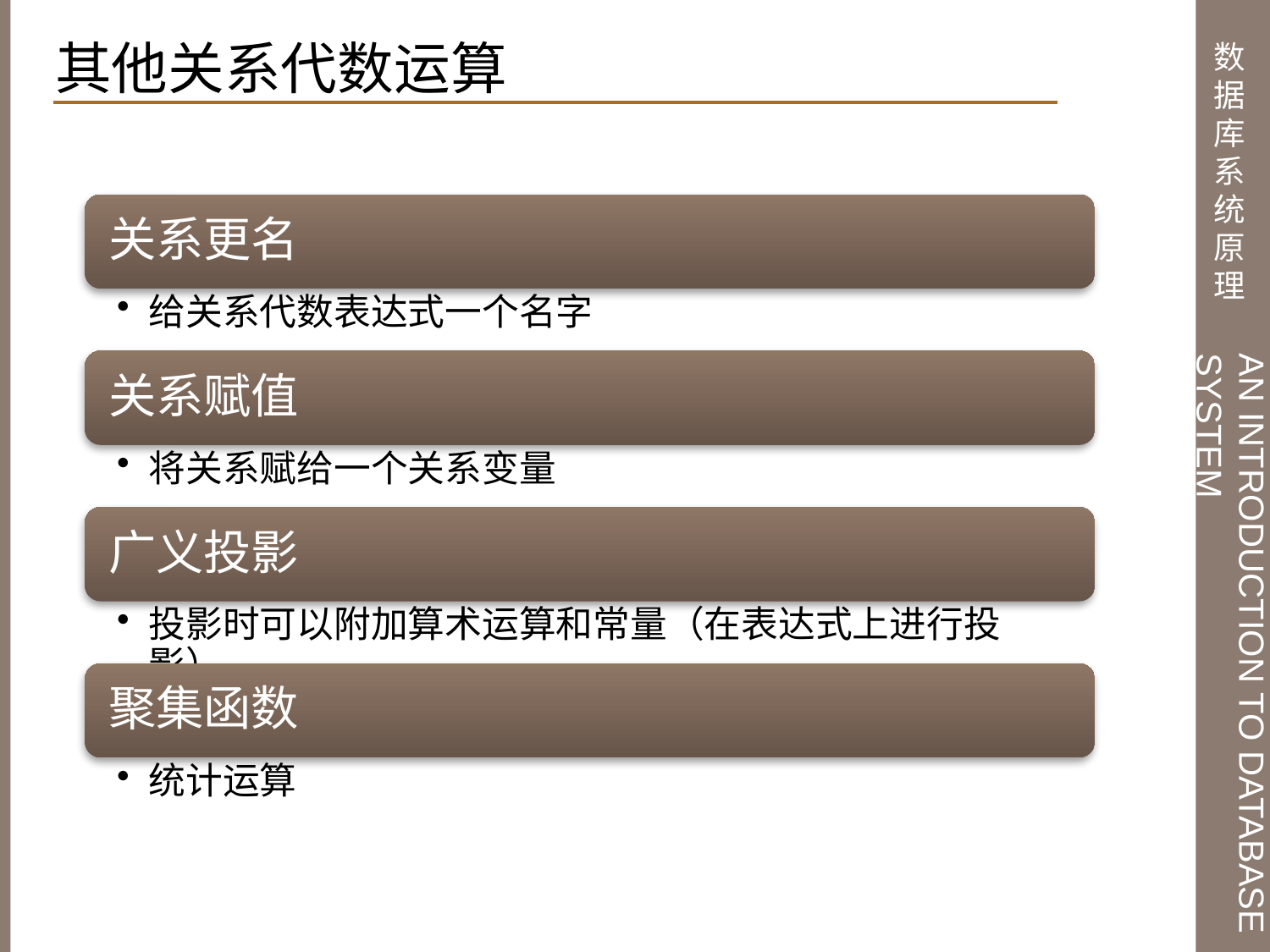

其他关系代数运算
关系更名
给关系代数表达式一个名字
关系赋值
将关系赋给一个关系变量
广义投影
投影时可以附加算术运算和常量（在表达式上进行投影）
聚集函数
统计运算